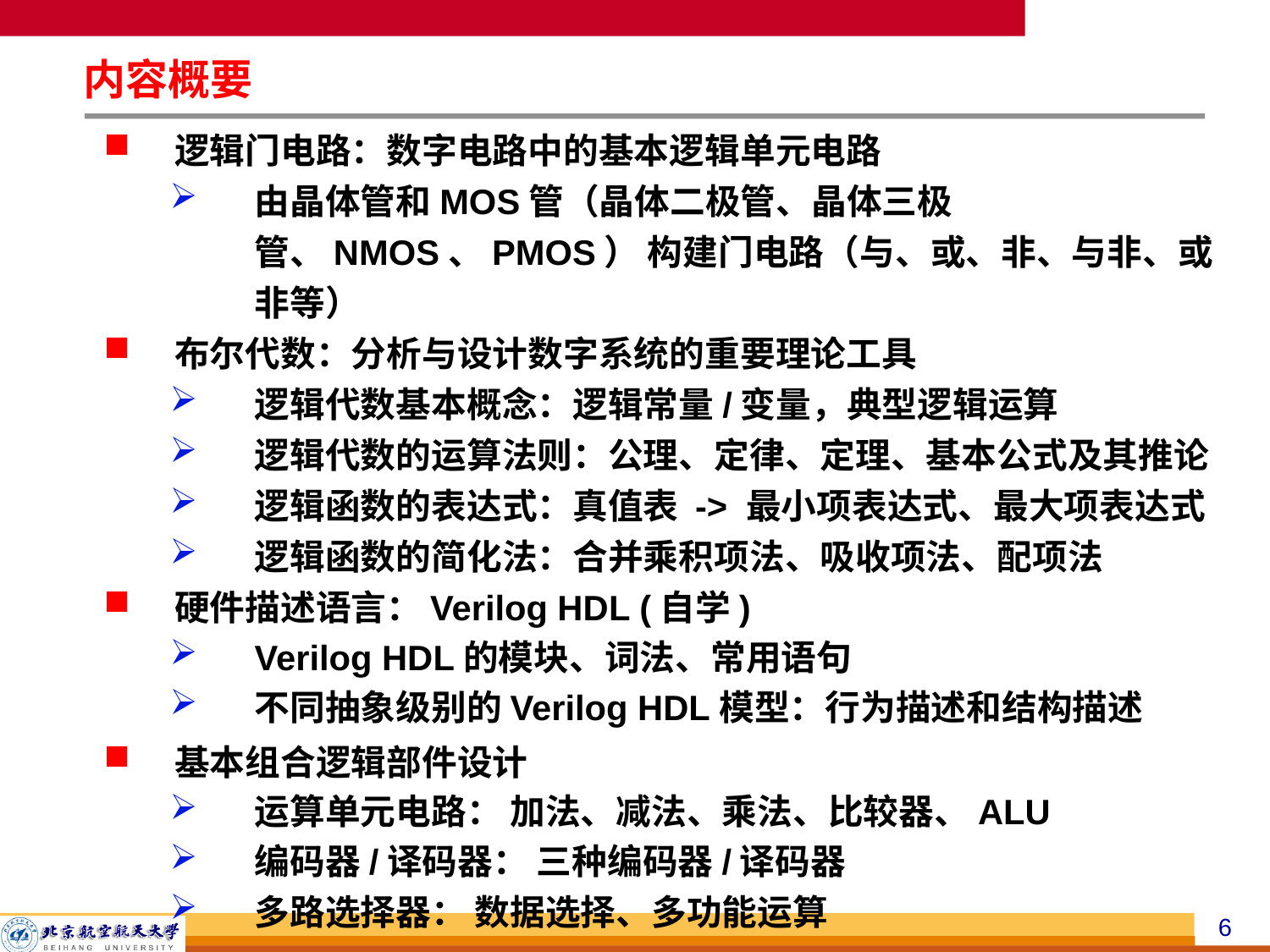

# 内容概要
逻辑门电路：数字电路中的基本逻辑单元电路
由晶体管和MOS管（晶体二极管、晶体三极管、NMOS、PMOS） 构建门电路（与、或、非、与非、或非等）
布尔代数：分析与设计数字系统的重要理论工具
逻辑代数基本概念：逻辑常量/变量，典型逻辑运算
逻辑代数的运算法则：公理、定律、定理、基本公式及其推论
逻辑函数的表达式：真值表 -> 最小项表达式、最大项表达式
逻辑函数的简化法：合并乘积项法、吸收项法、配项法
硬件描述语言：Verilog HDL (自学)
Verilog HDL的模块、词法、常用语句
不同抽象级别的Verilog HDL模型：行为描述和结构描述
基本组合逻辑部件设计
运算单元电路： 加法、减法、乘法、比较器、ALU
编码器/译码器： 三种编码器/译码器
多路选择器： 数据选择、多功能运算